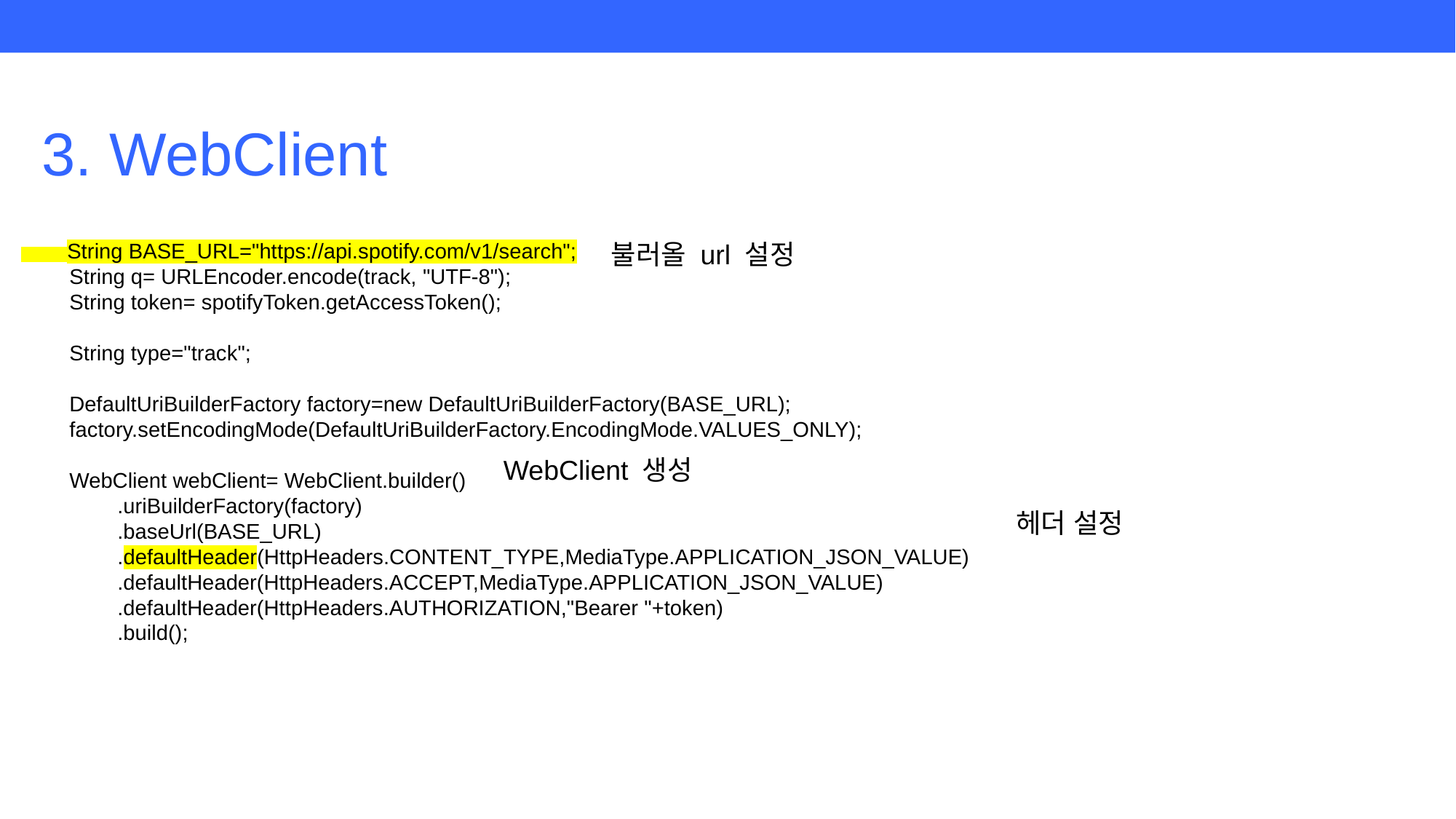

3. WebClient
            String BASE_URL="https://api.spotify.com/v1/search";
        String q= URLEncoder.encode(track, "UTF-8");
        String token= spotifyToken.getAccessToken();

        String type="track";

        DefaultUriBuilderFactory factory=new DefaultUriBuilderFactory(BASE_URL);
        factory.setEncodingMode(DefaultUriBuilderFactory.EncodingMode.VALUES_ONLY);

        WebClient webClient= WebClient.builder()
                .uriBuilderFactory(factory)
                .baseUrl(BASE_URL)
                .defaultHeader(HttpHeaders.CONTENT_TYPE,MediaType.APPLICATION_JSON_VALUE)
                .defaultHeader(HttpHeaders.ACCEPT,MediaType.APPLICATION_JSON_VALUE)
                .defaultHeader(HttpHeaders.AUTHORIZATION,"Bearer "+token)
                .build();

불러올 url 설정
WebClient 생성
헤더 설정